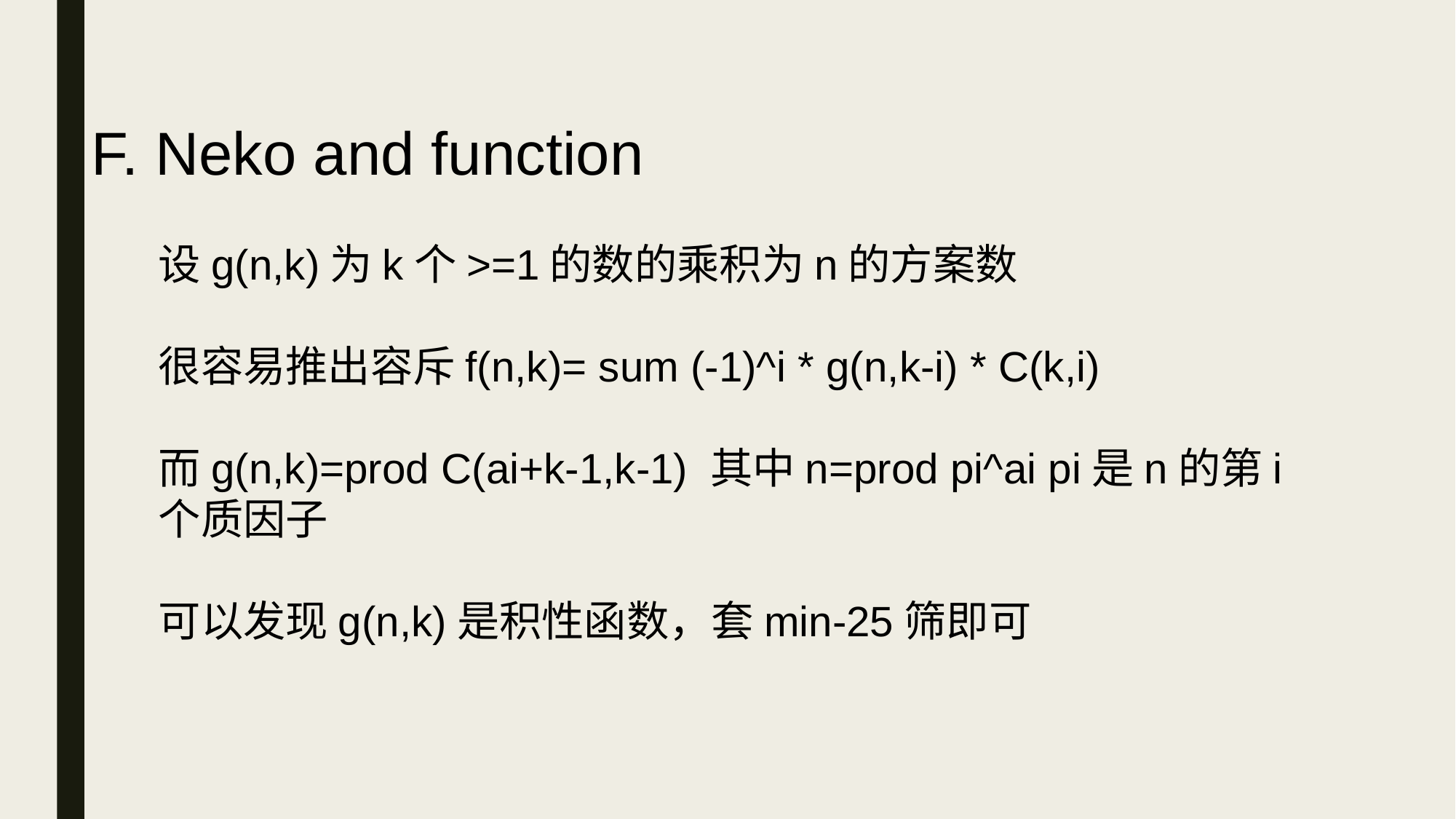

F. Neko and function
设g(n,k)为k个>=1的数的乘积为n的方案数

很容易推出容斥f(n,k)= sum (-1)^i * g(n,k-i) * C(k,i)

而g(n,k)=prod C(ai+k-1,k-1) 其中n=prod pi^ai pi是n的第i个质因子

可以发现g(n,k)是积性函数，套min-25筛即可